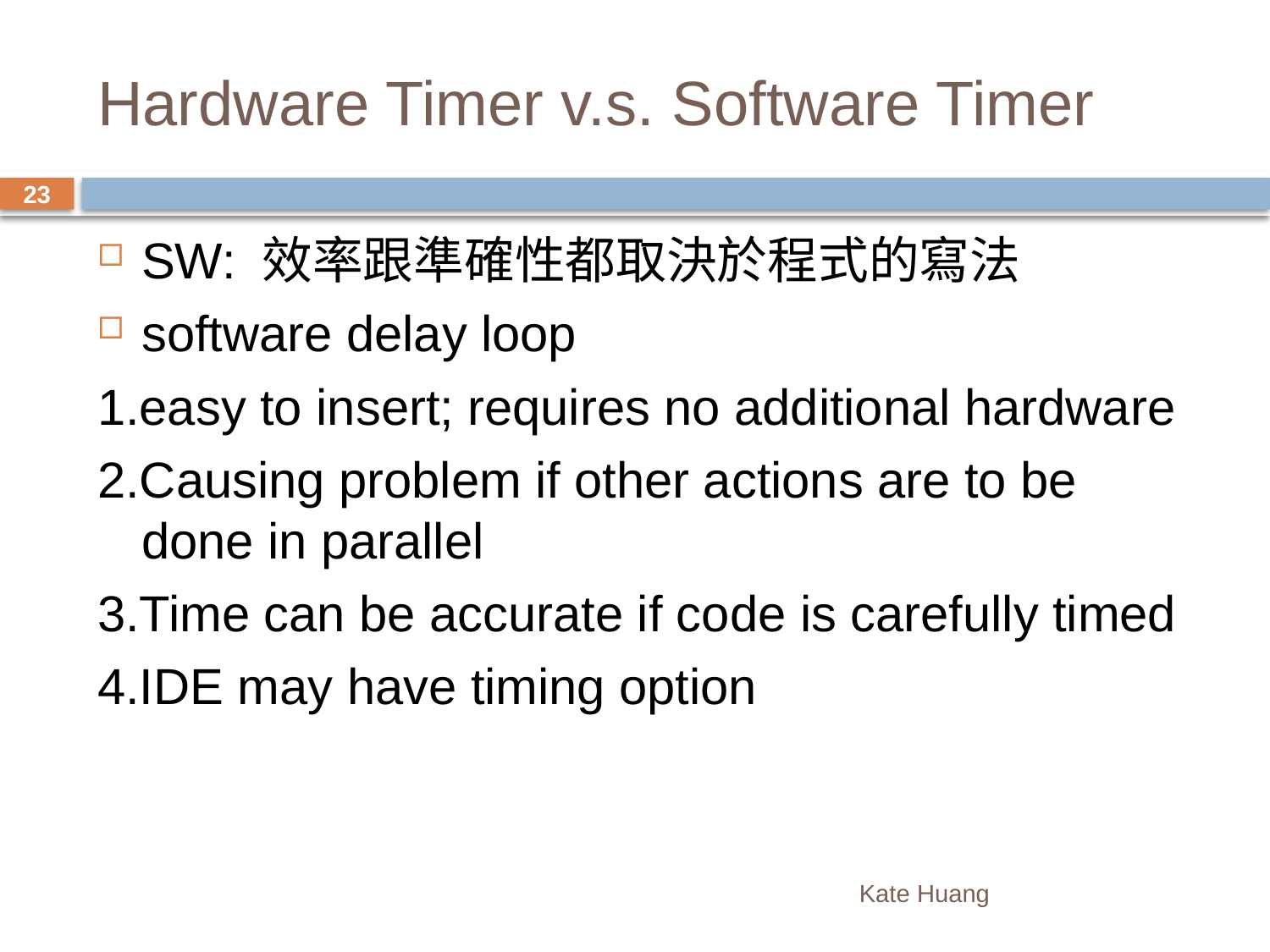

# Hardware Timer v.s. Software Timer
23
SW: 效率跟準確性都取決於程式的寫法
software delay loop 
1.easy to insert; requires no additional hardware 
2.Causing problem if other actions are to be done in parallel 
3.Time can be accurate if code is carefully timed 
4.IDE may have timing option
Kate Huang